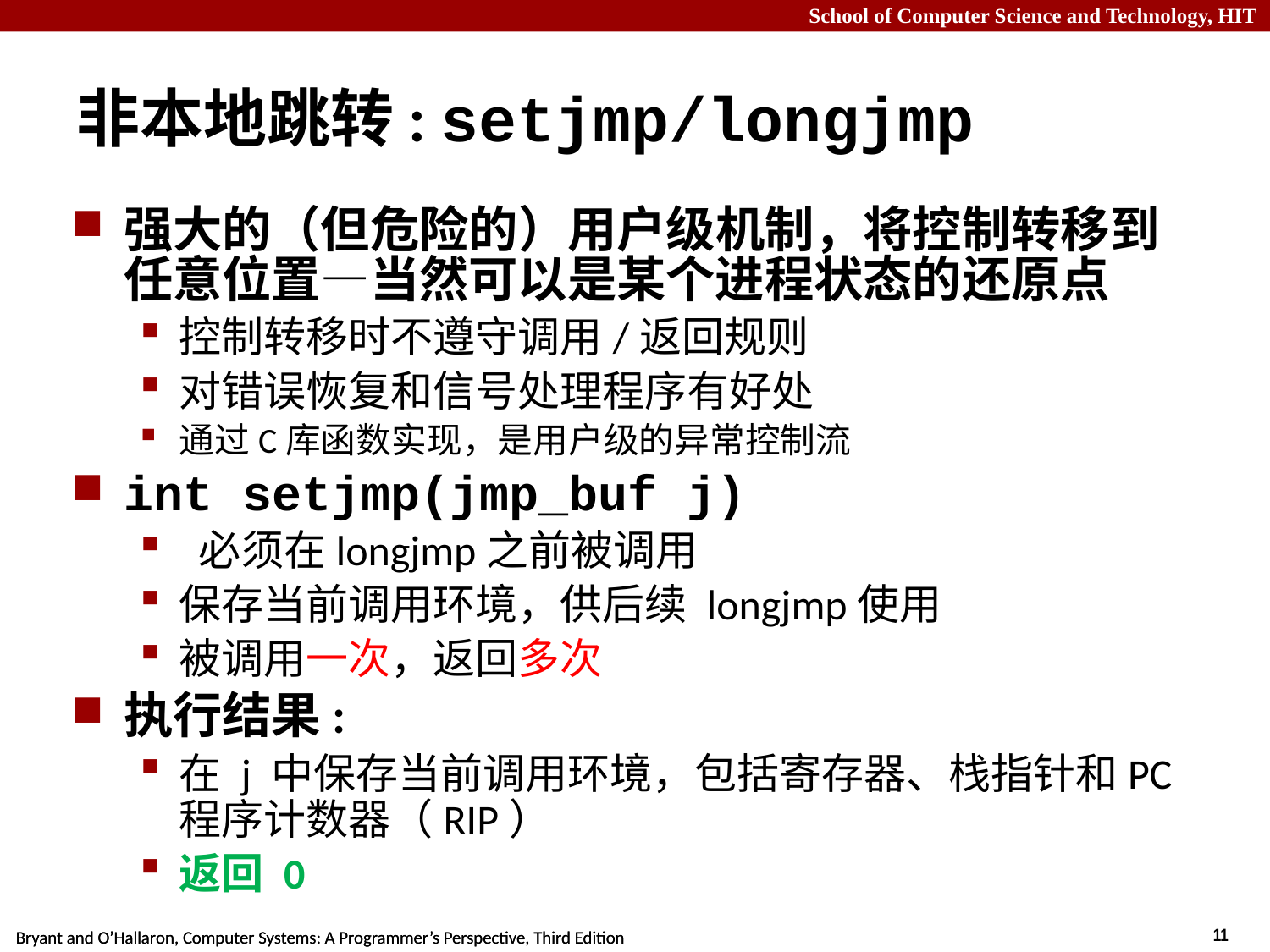

# 非本地跳转: setjmp/longjmp
强大的（但危险的）用户级机制，将控制转移到任意位置—当然可以是某个进程状态的还原点
控制转移时不遵守调用/返回规则
对错误恢复和信号处理程序有好处
通过C库函数实现，是用户级的异常控制流
int setjmp(jmp_buf j)
 必须在longjmp之前被调用
保存当前调用环境，供后续 longjmp使用
被调用一次，返回多次
执行结果:
在 j 中保存当前调用环境，包括寄存器、栈指针和PC程序计数器（RIP）
返回 0